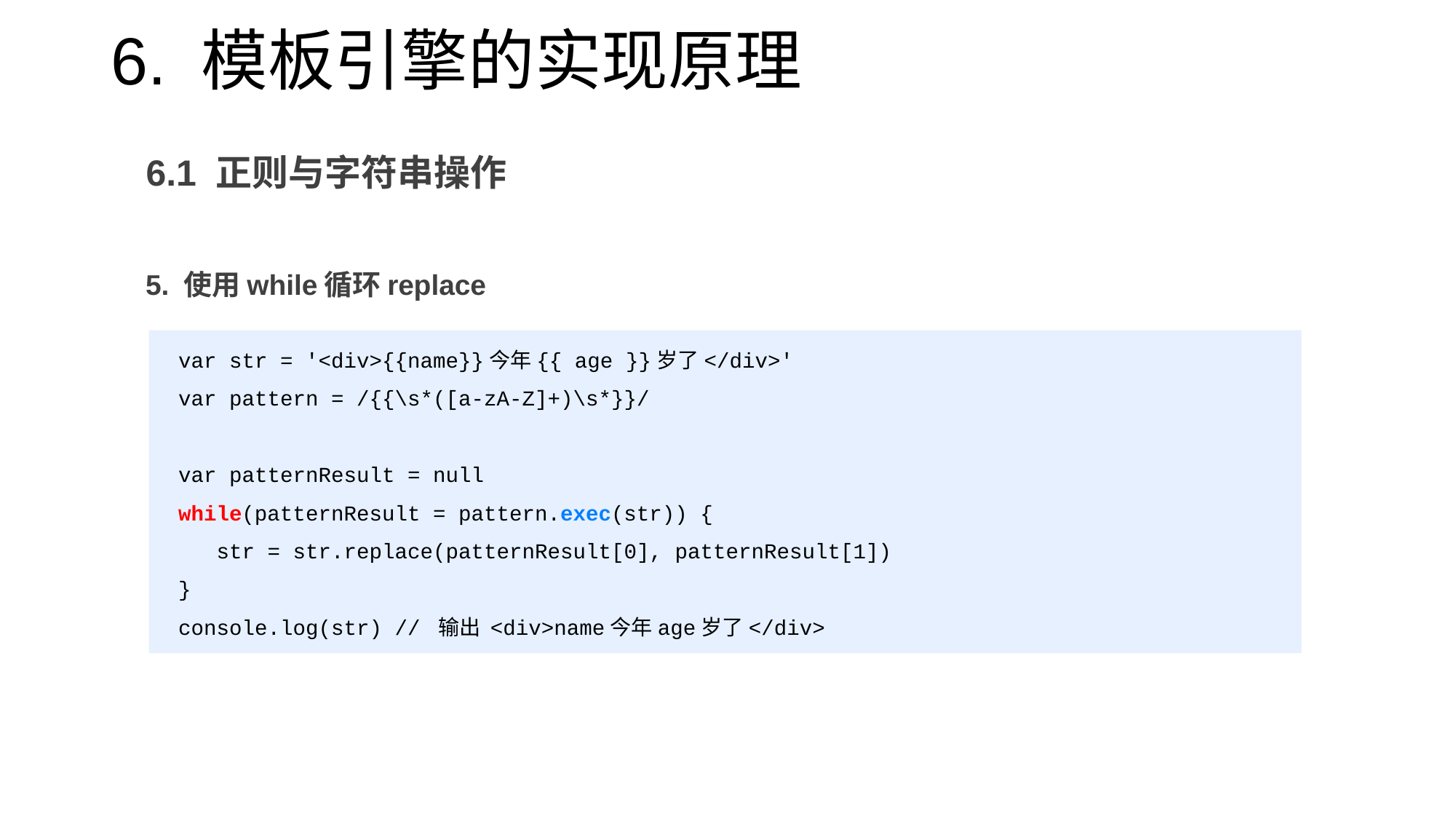

# 6. 模板引擎的实现原理
6.1 正则与字符串操作
5. 使用while循环replace
var str = '<div>{{name}}今年{{ age }}岁了</div>'
var pattern = /{{\s*([a-zA-Z]+)\s*}}/

var patternResult = null
while(patternResult = pattern.exec(str)) {
   str = str.replace(patternResult[0], patternResult[1])
}
console.log(str) // 输出 <div>name今年age岁了</div>